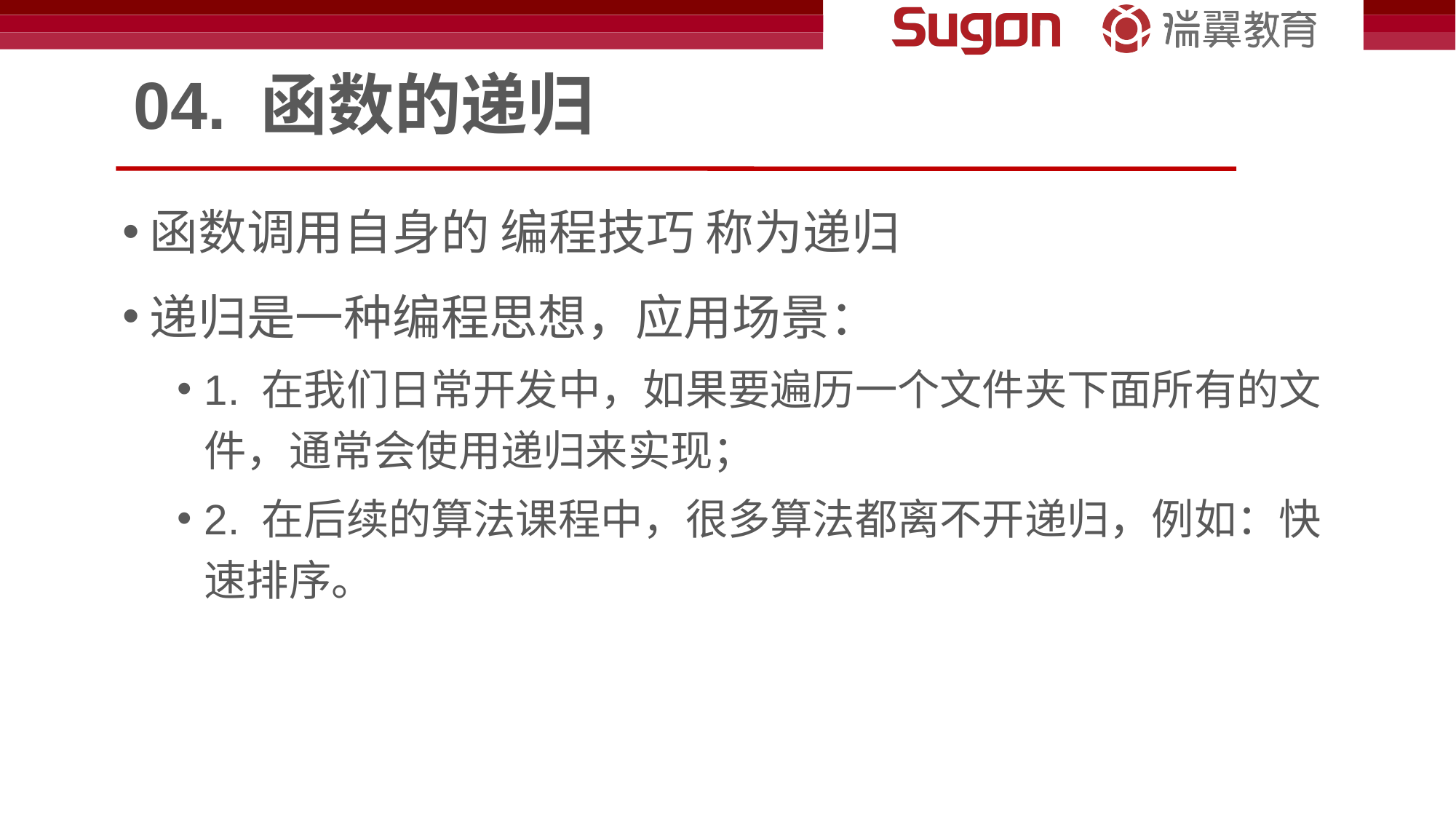

# 04. 函数的递归
函数调用自身的 编程技巧 称为递归
递归是一种编程思想，应用场景：
1. 在我们日常开发中，如果要遍历一个文件夹下面所有的文件，通常会使用递归来实现；
2. 在后续的算法课程中，很多算法都离不开递归，例如：快速排序。